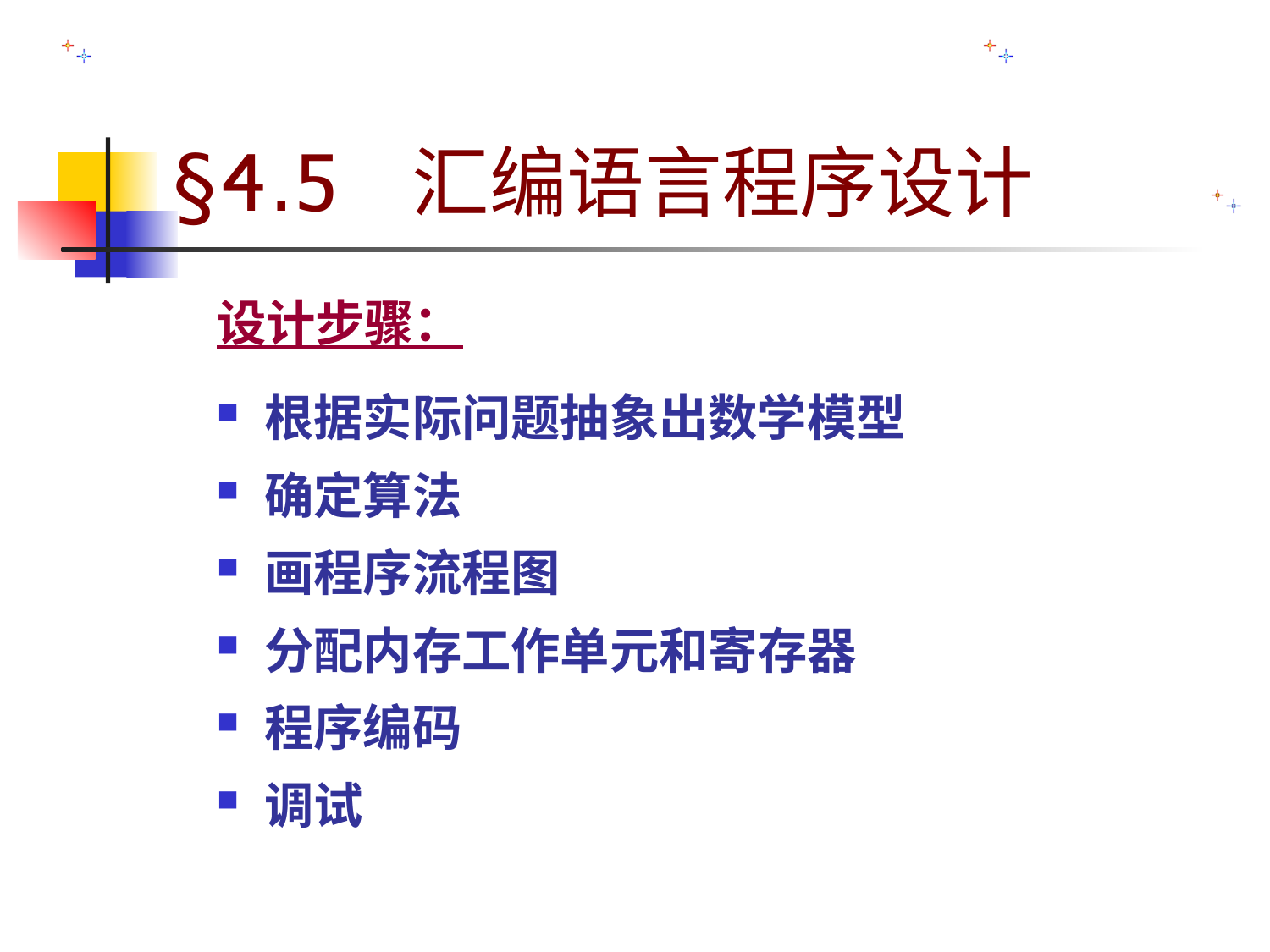

# §4.5  汇编语言程序设计
设计步骤：
根据实际问题抽象出数学模型
确定算法
画程序流程图
分配内存工作单元和寄存器
程序编码
调试